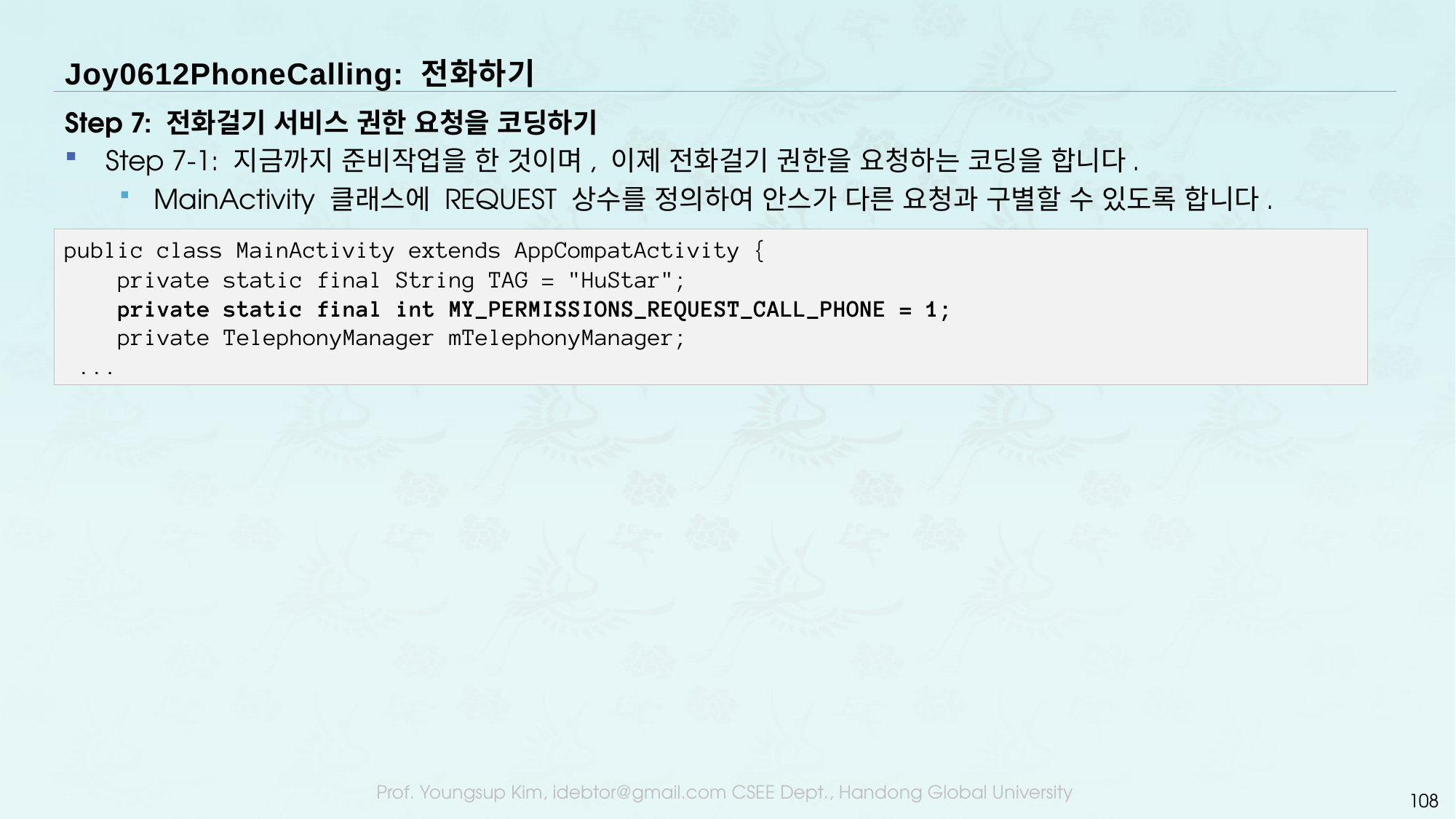

# Joy0612PhoneCalling: 전화하기
Step 7: 전화걸기 서비스 권한 요청을 코딩하기
Step 7-1: 지금까지 준비작업을 한 것이며, 이제 전화걸기 권한을 요청하는 코딩을 합니다.
MainActivity 클래스에 REQUEST 상수를 정의하여 안스가 다른 요청과 구별할 수 있도록 합니다.

public class MainActivity extends AppCompatActivity {
    private static final String TAG = "HuStar";
    private static final int MY_PERMISSIONS_REQUEST_CALL_PHONE = 1;
    private TelephonyManager mTelephonyManager;
 ...
108